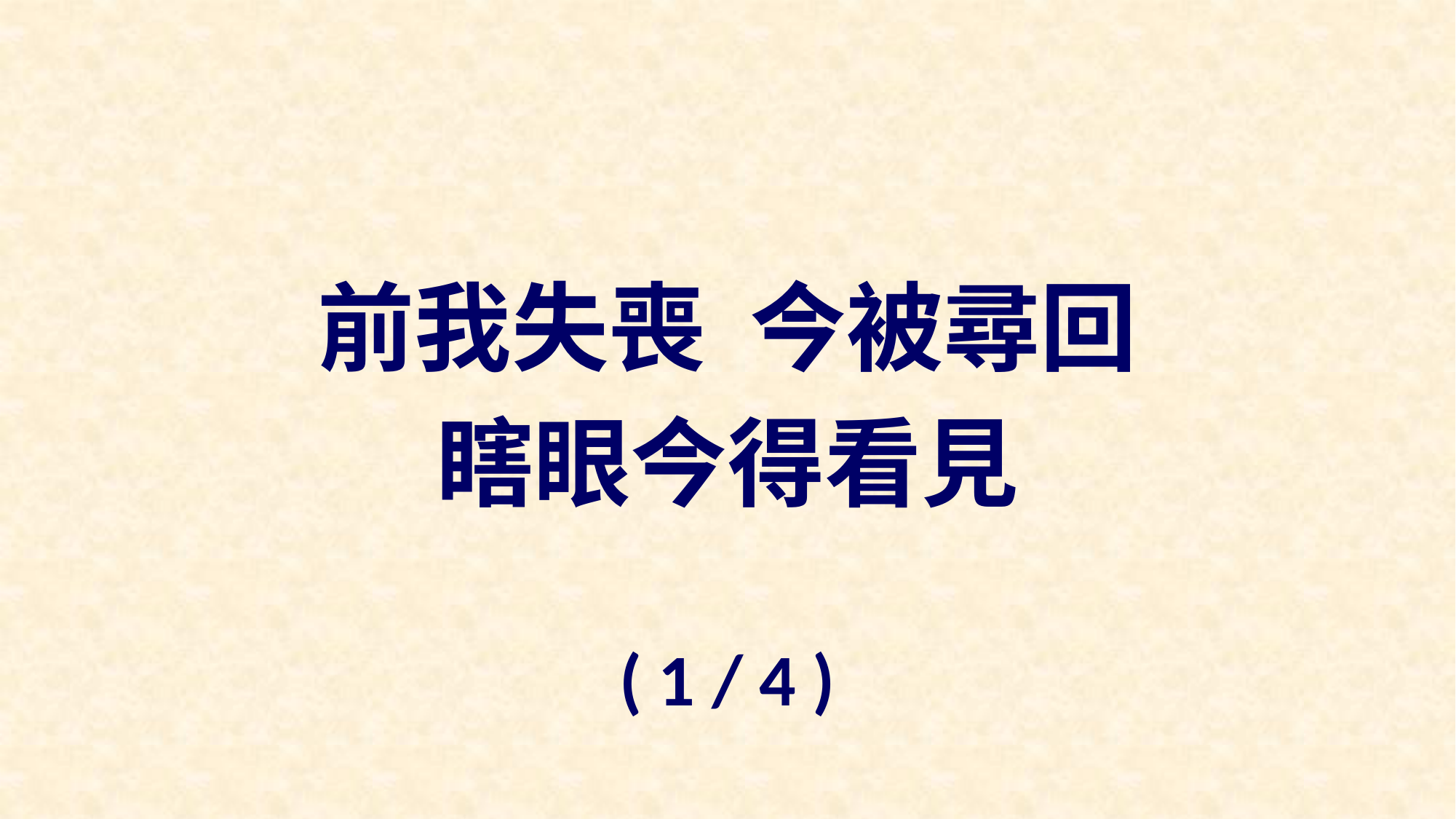

前我失喪  今被尋回
瞎眼今得看見
( 1 / 4 )